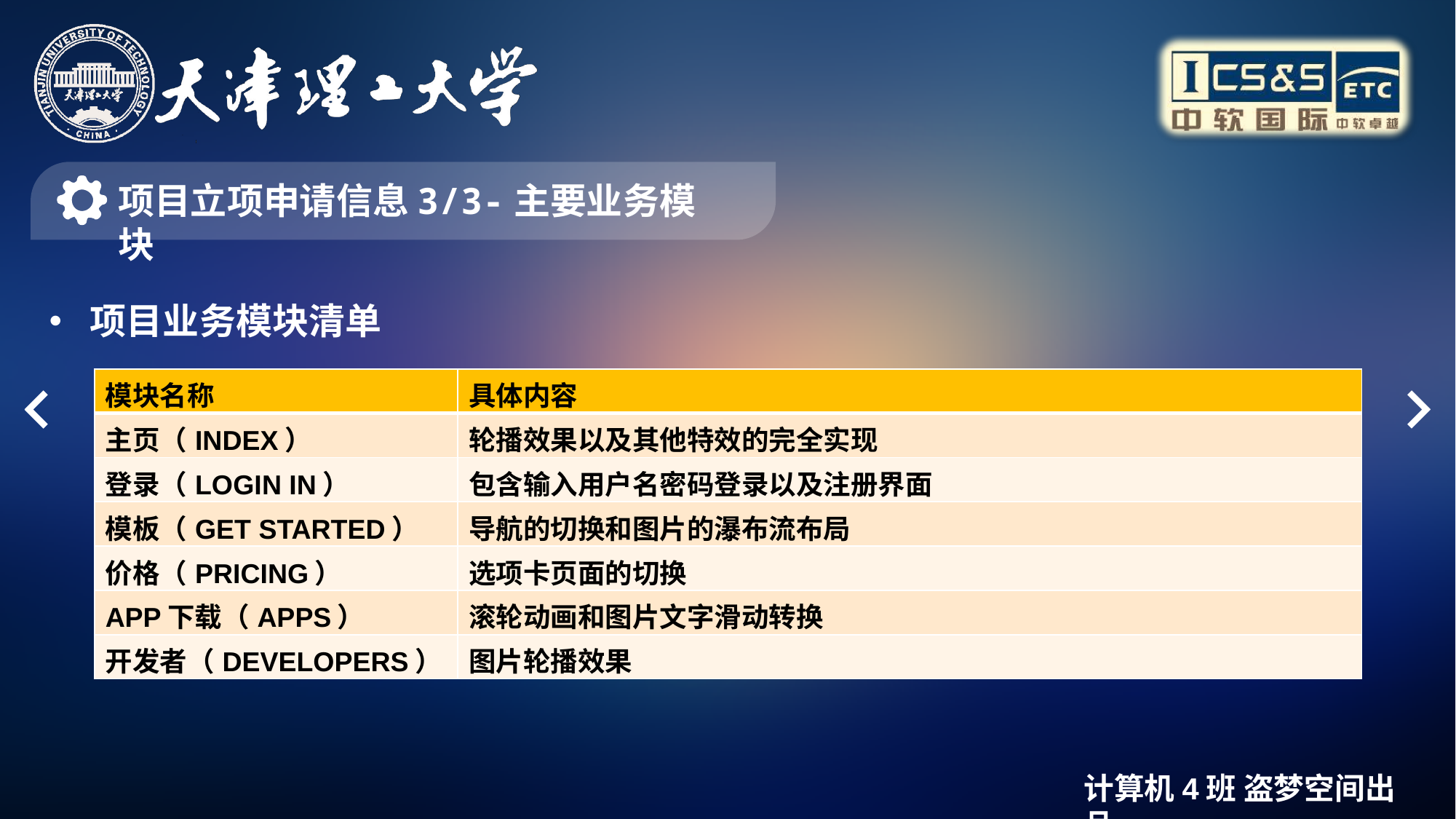

项目立项申请信息3/3-主要业务模块

项目业务模块清单
| 模块名称 | 具体内容 |
| --- | --- |
| 主页（INDEX） | 轮播效果以及其他特效的完全实现 |
| 登录（LOGIN IN） | 包含输入用户名密码登录以及注册界面 |
| 模板（GET STARTED） | 导航的切换和图片的瀑布流布局 |
| 价格（PRICING） | 选项卡页面的切换 |
| APP下载（APPS） | 滚轮动画和图片文字滑动转换 |
| 开发者（DEVELOPERS） | 图片轮播效果 |